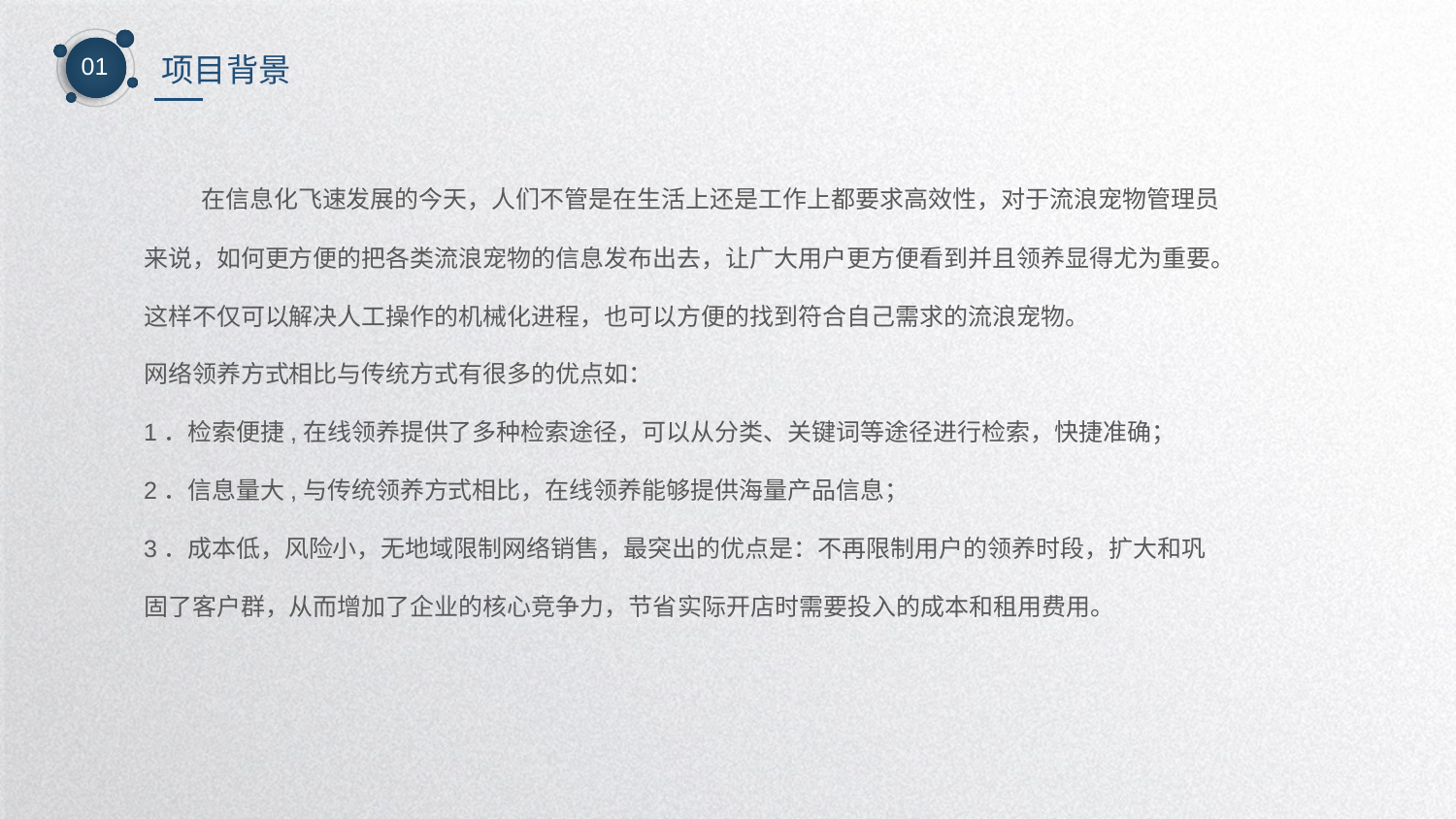

项目背景
01
        在信息化飞速发展的今天，人们不管是在生活上还是工作上都要求高效性，对于流浪宠物管理员来说，如何更方便的把各类流浪宠物的信息发布出去，让广大用户更方便看到并且领养显得尤为重要。这样不仅可以解决人工操作的机械化进程，也可以方便的找到符合自己需求的流浪宠物。
网络领养方式相比与传统方式有很多的优点如：
1．检索便捷,在线领养提供了多种检索途径，可以从分类、关键词等途径进行检索，快捷准确；
2．信息量大,与传统领养方式相比，在线领养能够提供海量产品信息；
3．成本低，风险小，无地域限制网络销售，最突出的优点是：不再限制用户的领养时段，扩大和巩固了客户群，从而增加了企业的核心竞争力，节省实际开店时需要投入的成本和租用费用。